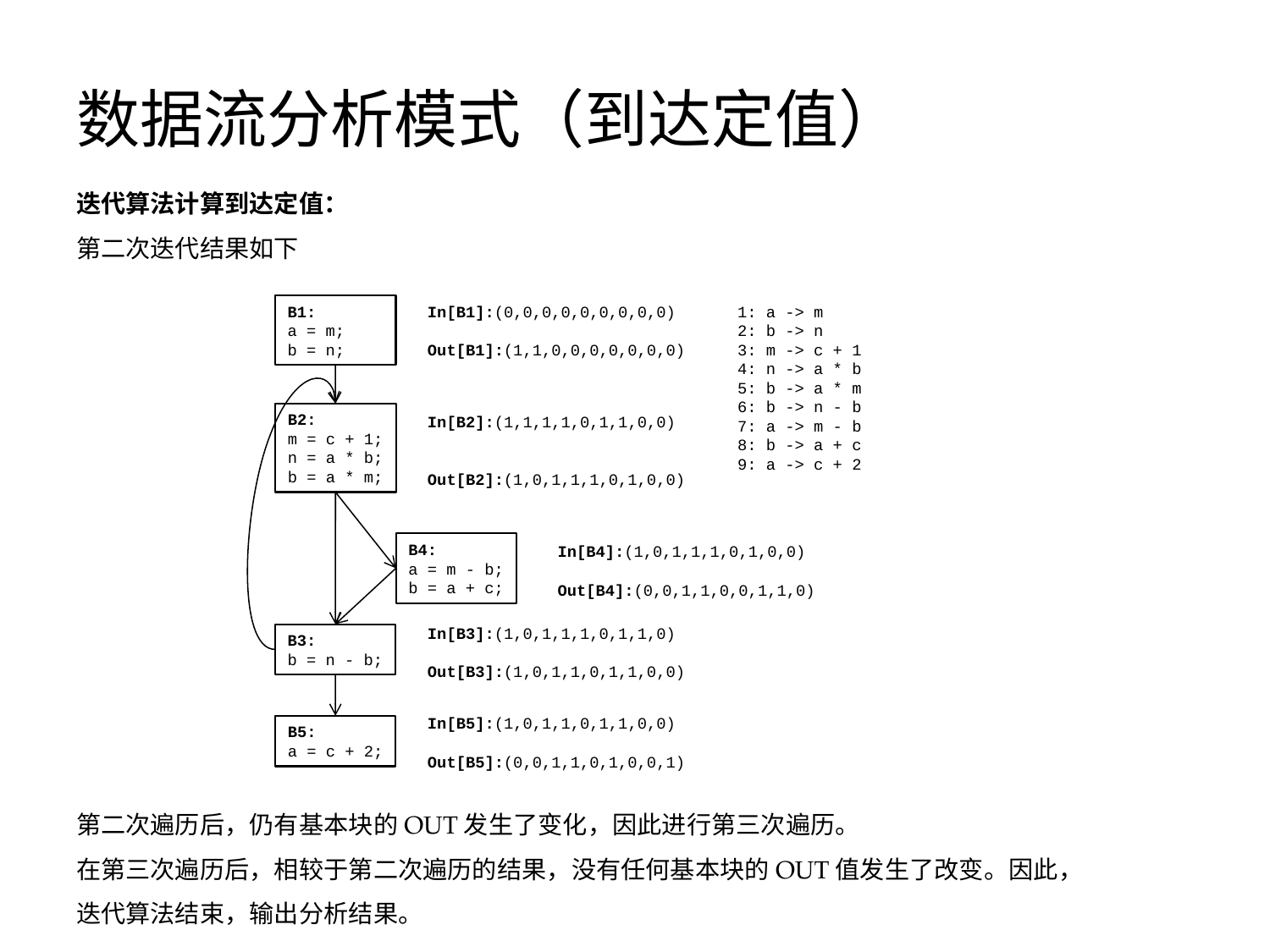

# 数据流分析模式（到达定值）
迭代算法计算到达定值：
第二次迭代结果如下

第二次遍历后，仍有基本块的OUT发生了变化，因此进行第三次遍历。在第三次遍历后，相较于第二次遍历的结果，没有任何基本块的OUT值发生了改变。因此，迭代算法结束，输出分析结果。

B1:
a = m;
b = n;
In[B1]:(0,0,0,0,0,0,0,0,0)
1: a -> m
2: b -> n
3: m -> c + 1
4: n -> a * b
5: b -> a * m
6: b -> n - b
7: a -> m - b
8: b -> a + c
9: a -> c + 2
Out[B1]:(1,1,0,0,0,0,0,0,0)
B2:
m = c + 1;
n = a * b;
b = a * m;
In[B2]:(1,1,1,1,0,1,1,0,0)
Out[B2]:(1,0,1,1,1,0,1,0,0)
B4:
a = m - b;
b = a + c;
In[B4]:(1,0,1,1,1,0,1,0,0)
Out[B4]:(0,0,1,1,0,0,1,1,0)
In[B3]:(1,0,1,1,1,0,1,1,0)
B3:
b = n - b;
Out[B3]:(1,0,1,1,0,1,1,0,0)
In[B5]:(1,0,1,1,0,1,1,0,0)
B5:
a = c + 2;
Out[B5]:(0,0,1,1,0,1,0,0,1)